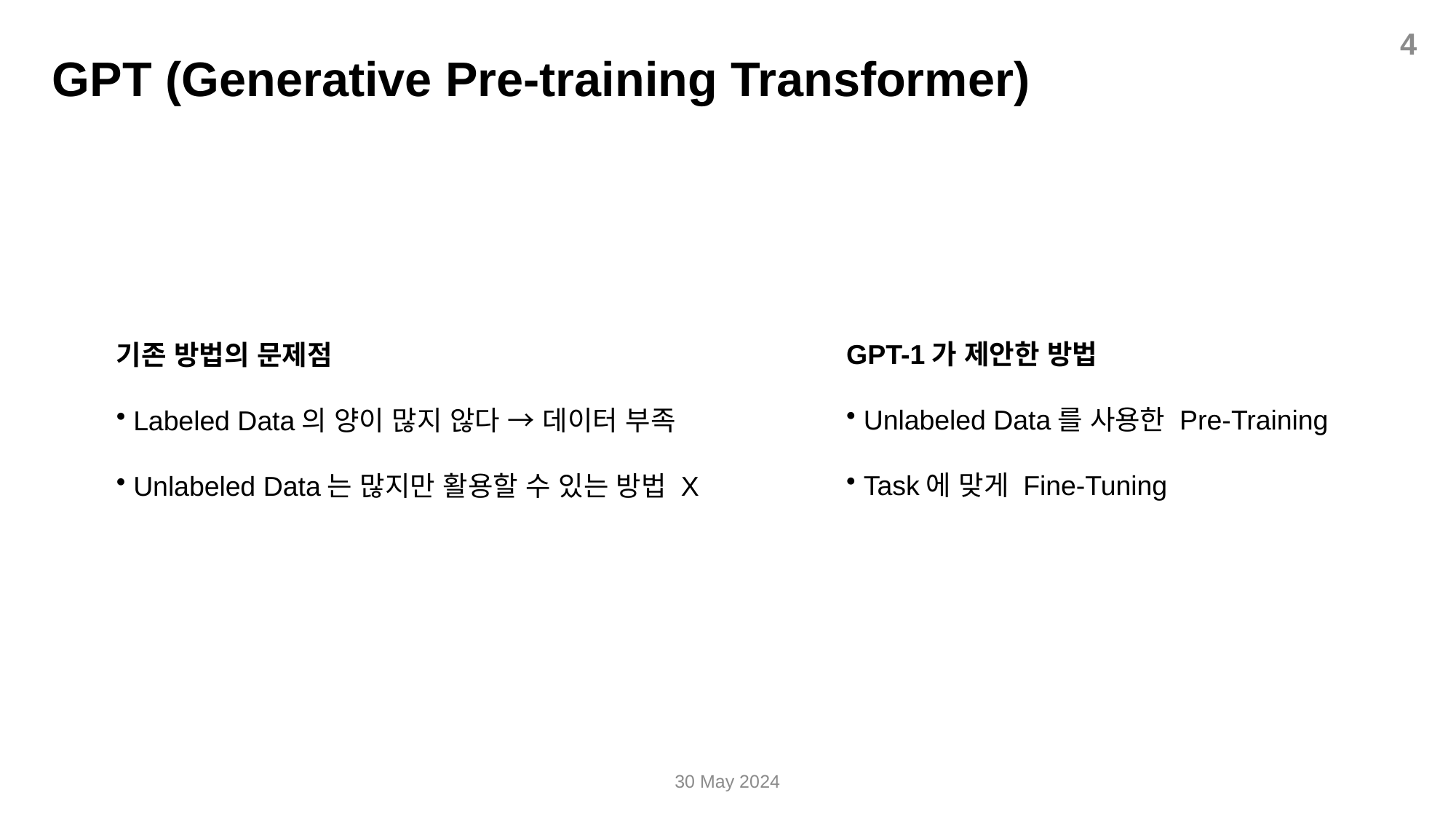

4
GPT (Generative Pre-training Transformer)
기존 방법의 문제점

 Labeled Data의 양이 많지 않다 → 데이터 부족

 Unlabeled Data는 많지만 활용할 수 있는 방법 X

GPT-1가 제안한 방법

 Unlabeled Data를 사용한 Pre-Training

 Task에 맞게 Fine-Tuning
30 May 2024